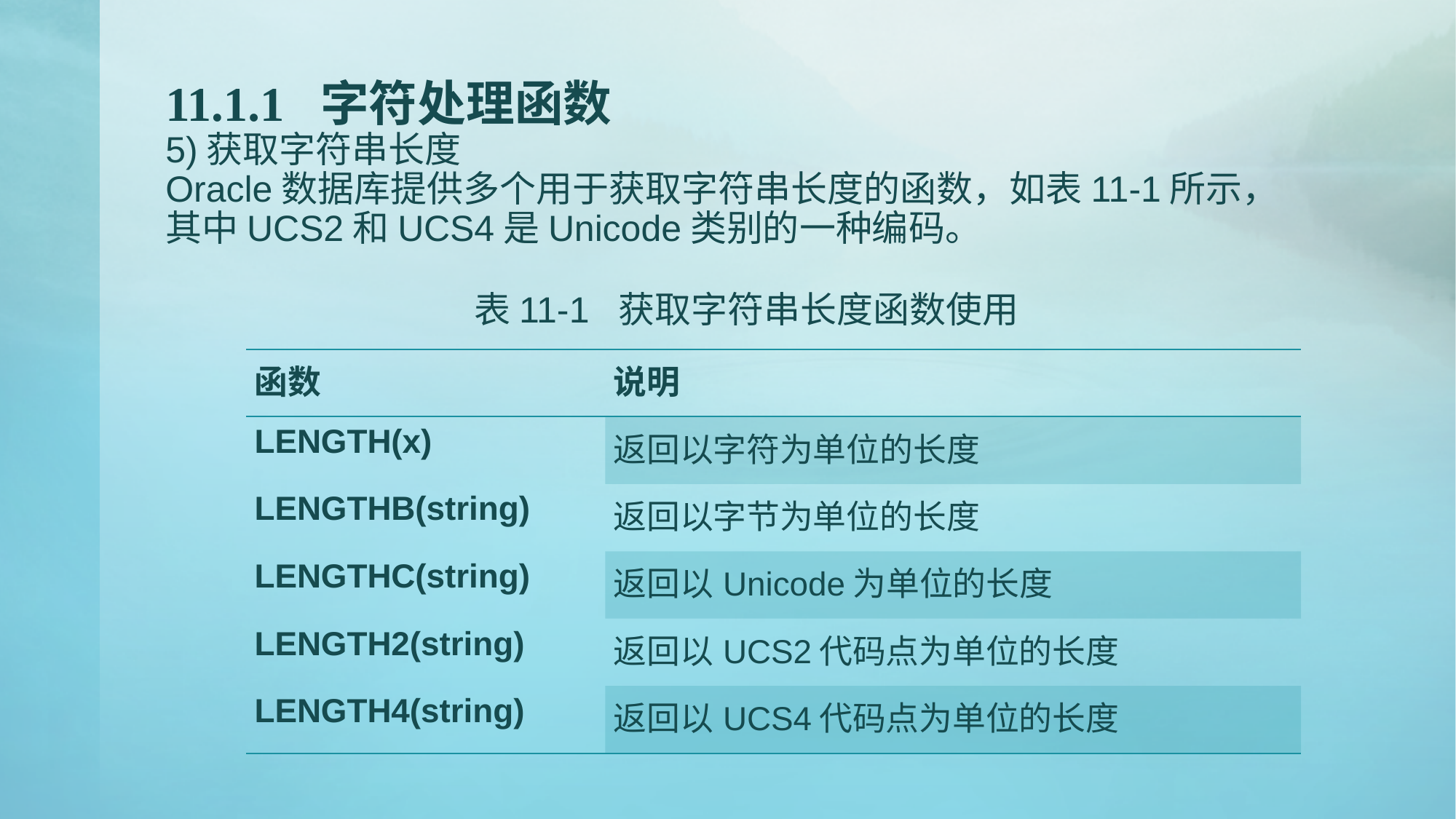

# 11.1.1  字符处理函数 5)获取字符串长度 Oracle数据库提供多个用于获取字符串长度的函数，如表11-1所示，其中UCS2和UCS4是Unicode类别的一种编码。
表11-1  获取字符串长度函数使用

| 函数 | 说明 |
| --- | --- |
| LENGTH(x) | 返回以字符为单位的长度 |
| LENGTHB(string) | 返回以字节为单位的长度 |
| LENGTHC(string) | 返回以Unicode为单位的长度 |
| LENGTH2(string) | 返回以UCS2代码点为单位的长度 |
| LENGTH4(string) | 返回以UCS4代码点为单位的长度 |